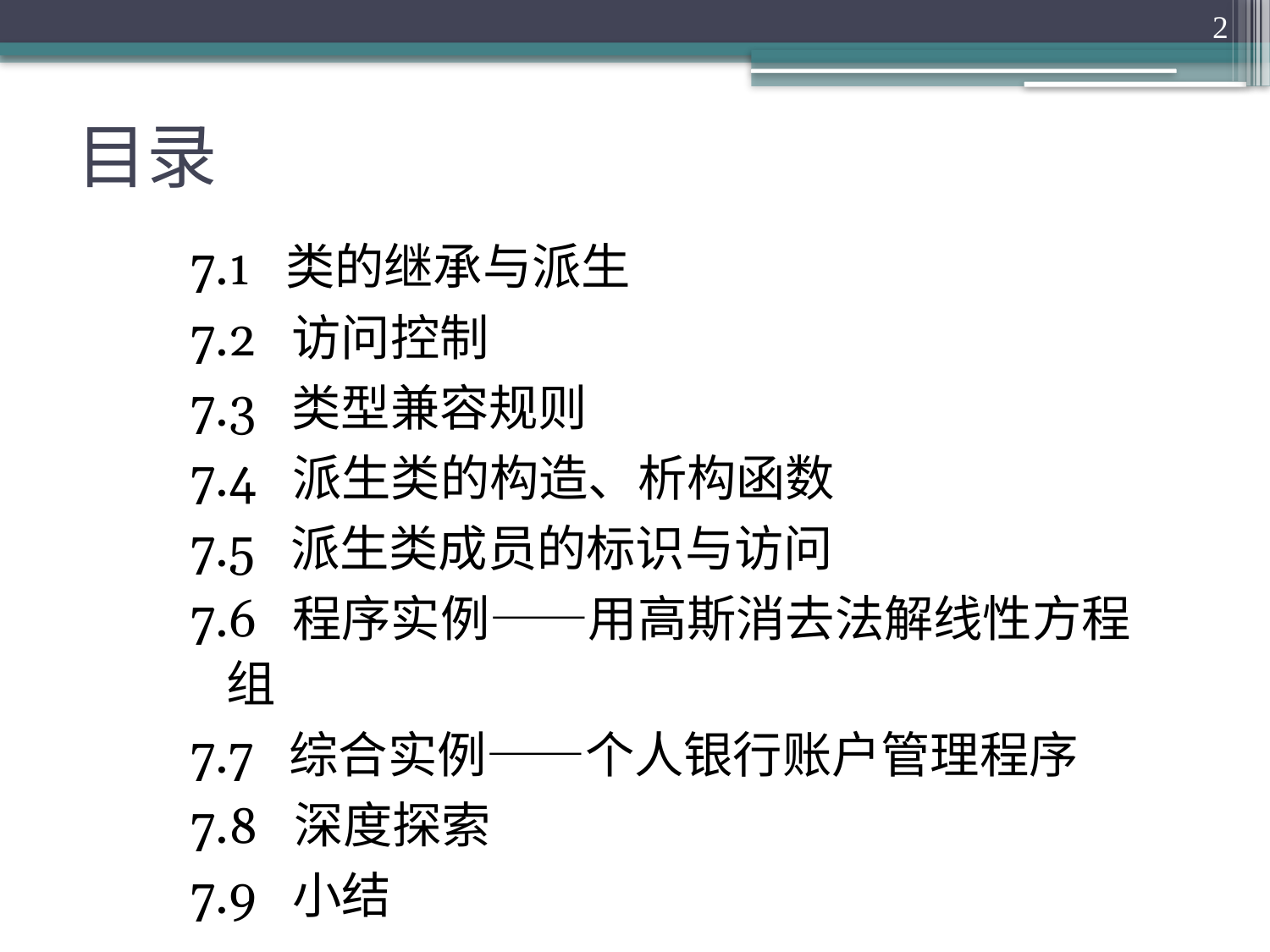

2
# 目录
7.1  类的继承与派生
7.2  访问控制
7.3  类型兼容规则
7.4  派生类的构造、析构函数
7.5  派生类成员的标识与访问
7.6  程序实例——用高斯消去法解线性方程组
7.7  综合实例——个人银行账户管理程序
7.8  深度探索
7.9  小结